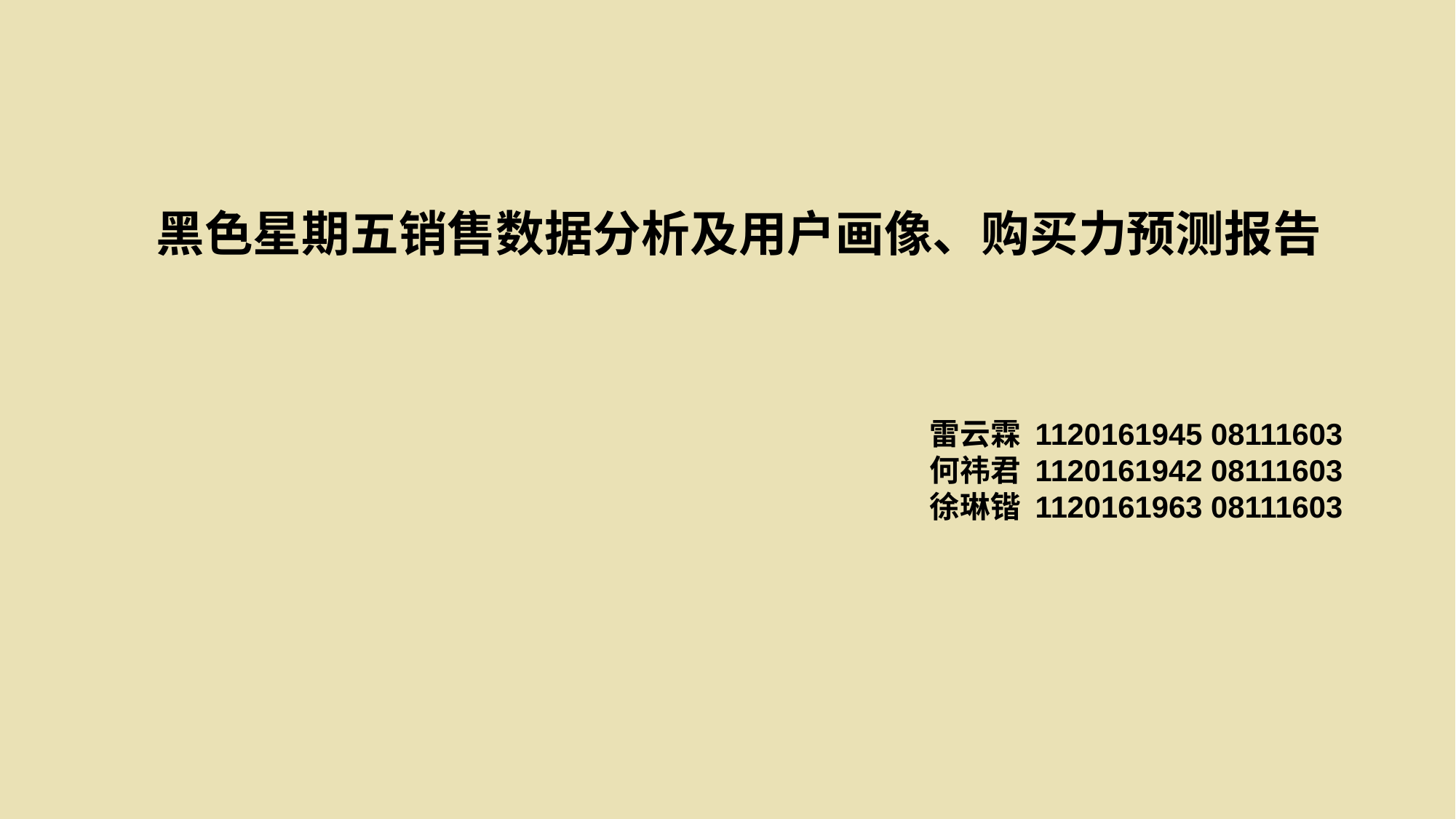

黑色星期五销售数据分析及用户画像、购买力预测报告
雷云霖 1120161945 08111603
何祎君 1120161942 08111603
徐琳锴 1120161963 08111603